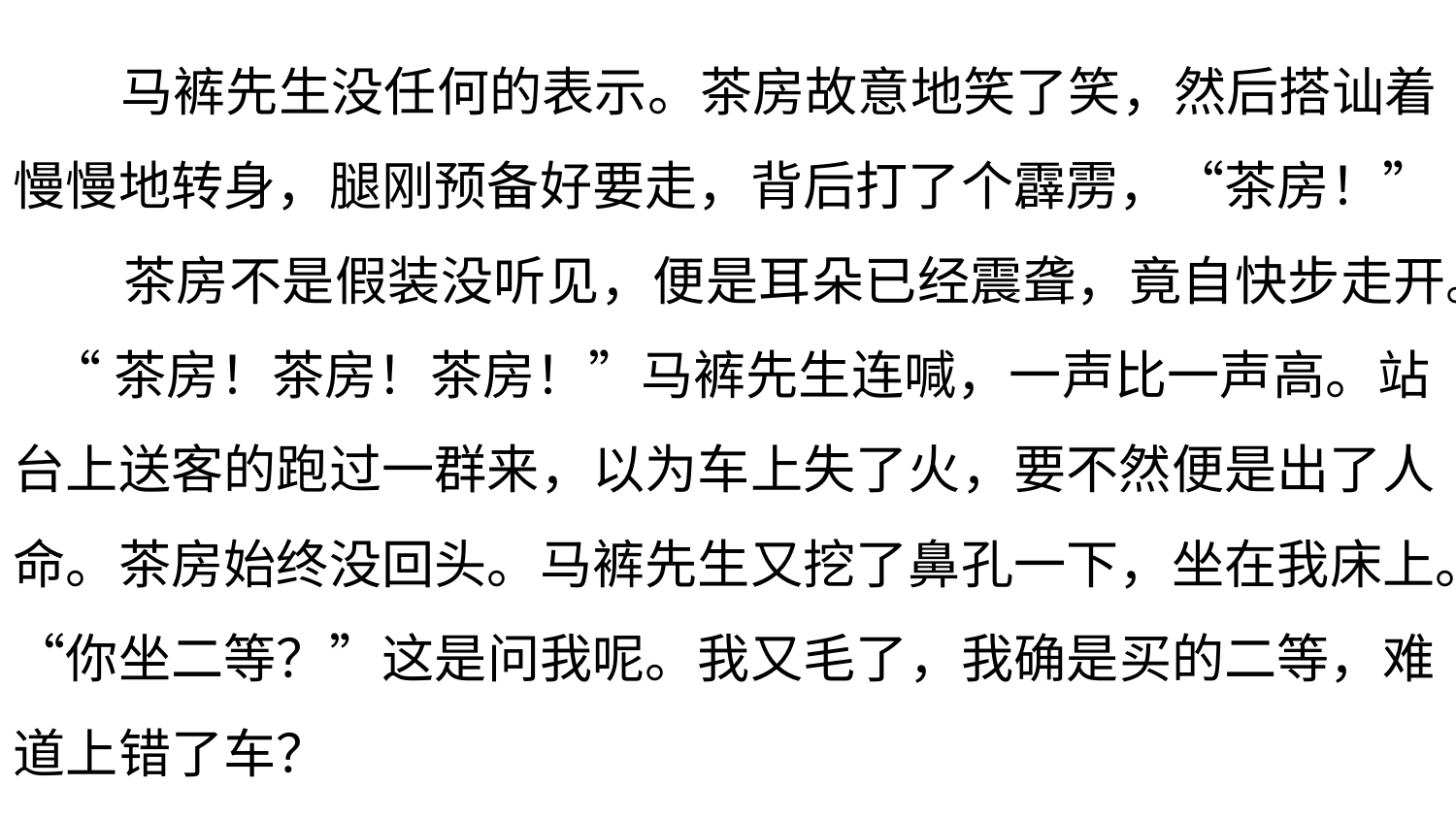

马裤先生没任何的表示。茶房故意地笑了笑，然后搭讪着慢慢地转身，腿刚预备好要走，背后打了个霹雳，“茶房！”
        茶房不是假装没听见，便是耳朵已经震聋，竟自快步走开。
   “茶房！茶房！茶房！”马裤先生连喊，一声比一声高。站台上送客的跑过一群来，以为车上失了火，要不然便是出了人命。茶房始终没回头。马裤先生又挖了鼻孔一下，坐在我床上。“你坐二等？”这是问我呢。我又毛了，我确是买的二等，难道上错了车？